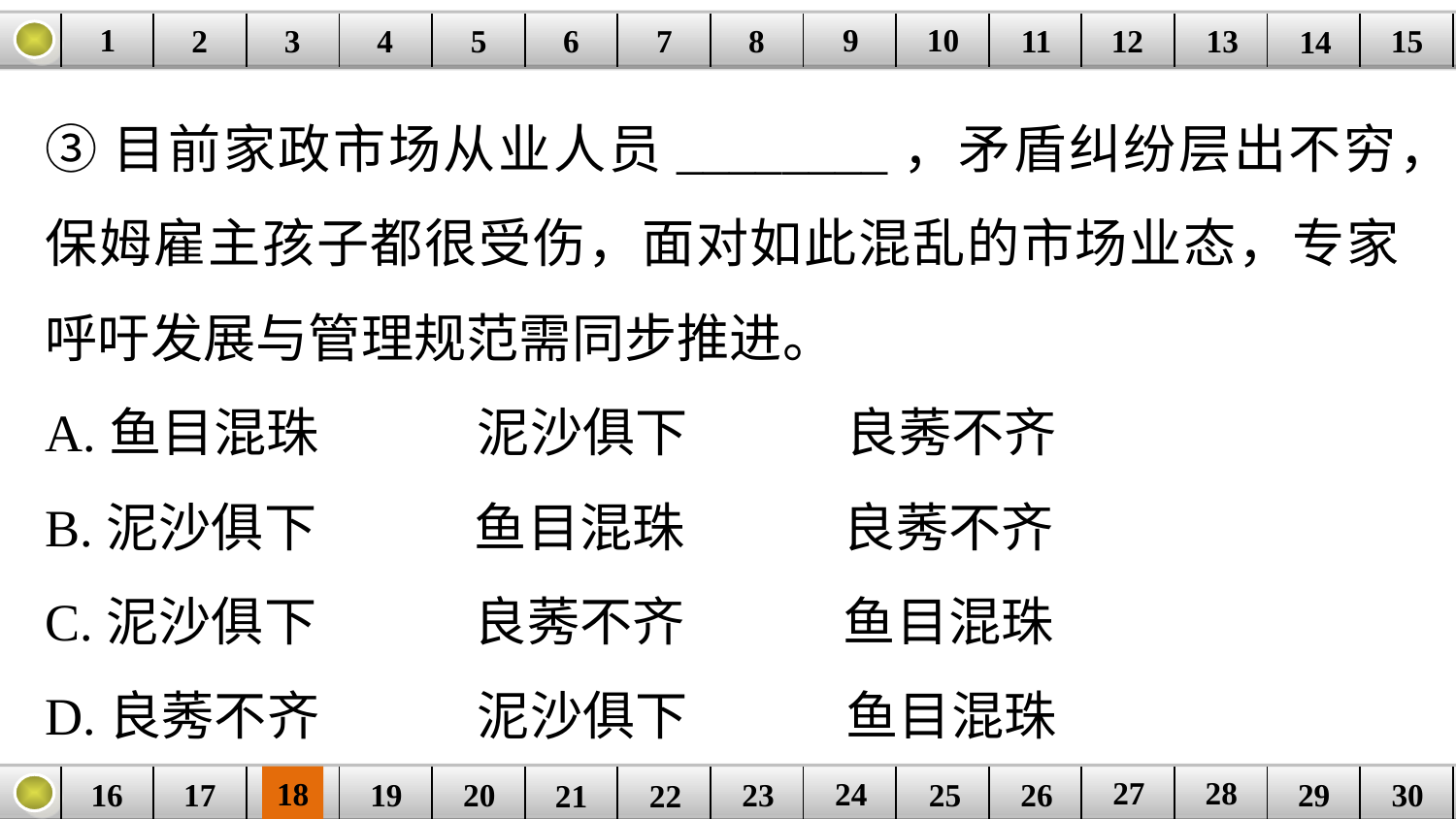

9
10
1
3
4
5
6
8
11
2
12
15
|  |  |  |  |  |  |  |  |  |  |  |  |  |  |  |
| --- | --- | --- | --- | --- | --- | --- | --- | --- | --- | --- | --- | --- | --- | --- |
7
13
14

③目前家政市场从业人员________，矛盾纠纷层出不穷，保姆雇主孩子都很受伤，面对如此混乱的市场业态，专家呼吁发展与管理规范需同步推进。
A.鱼目混珠　　　泥沙俱下　　　良莠不齐
B.泥沙俱下　　　鱼目混珠　　　良莠不齐
C.泥沙俱下　　　良莠不齐　　　鱼目混珠
D.良莠不齐　　　泥沙俱下　　　鱼目混珠

27
28
18
24
16
25
26
30
|  |  |  |  |  |  |  |  |  |  |  |  |  |  |  |
| --- | --- | --- | --- | --- | --- | --- | --- | --- | --- | --- | --- | --- | --- | --- |
23
17
19
20
29
21
22